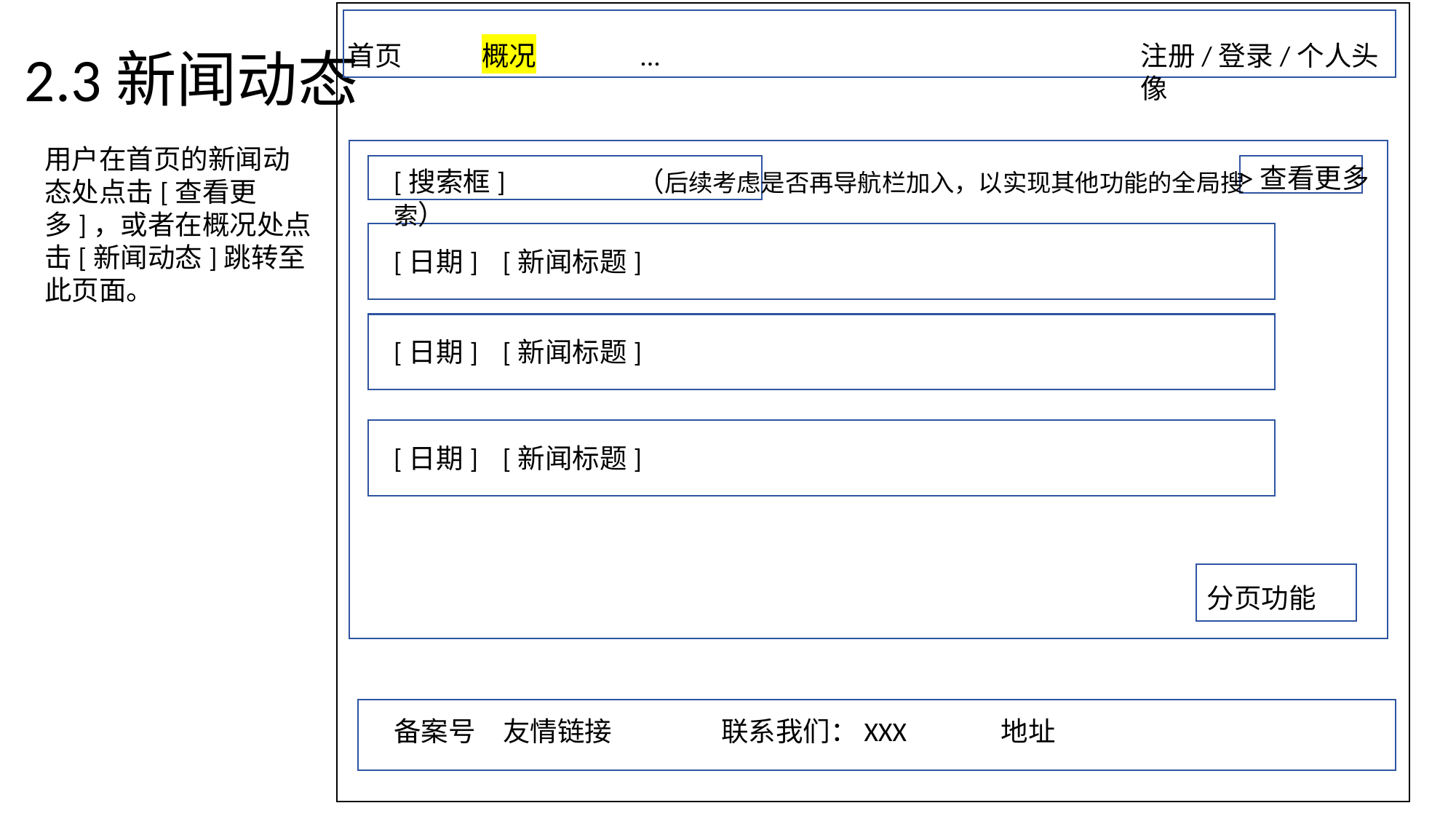

首页
概况
...
注册/登录/个人头像
2.3新闻动态
用户在首页的新闻动态处点击[查看更多]，或者在概况处点击[新闻动态]跳转至此页面。

>查看更多

[搜索框]	   （后续考虑是否再导航栏加入，以实现其他功能的全局搜索）

[日期]    [新闻标题]

[日期]    [新闻标题]

[日期]    [新闻标题]

分页功能

备案号	友情链接	联系我们：XXX
地址